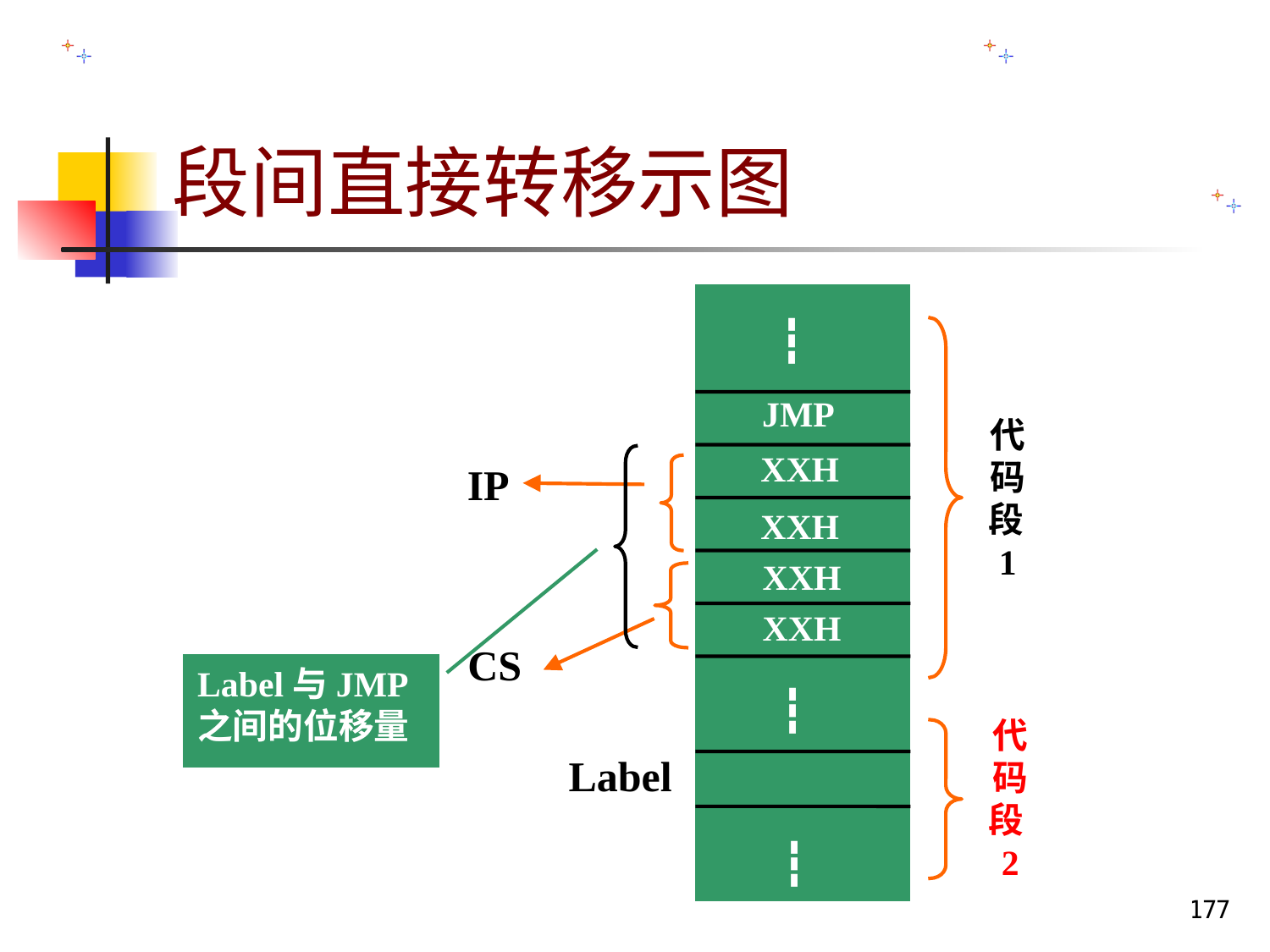

# 段间直接转移示图

┇

JMP

代码段1
XXH

IP

XXH
XXH

XXH

CS
Label与JMP之间的位移量

┇
代码段2

Label

┇
177